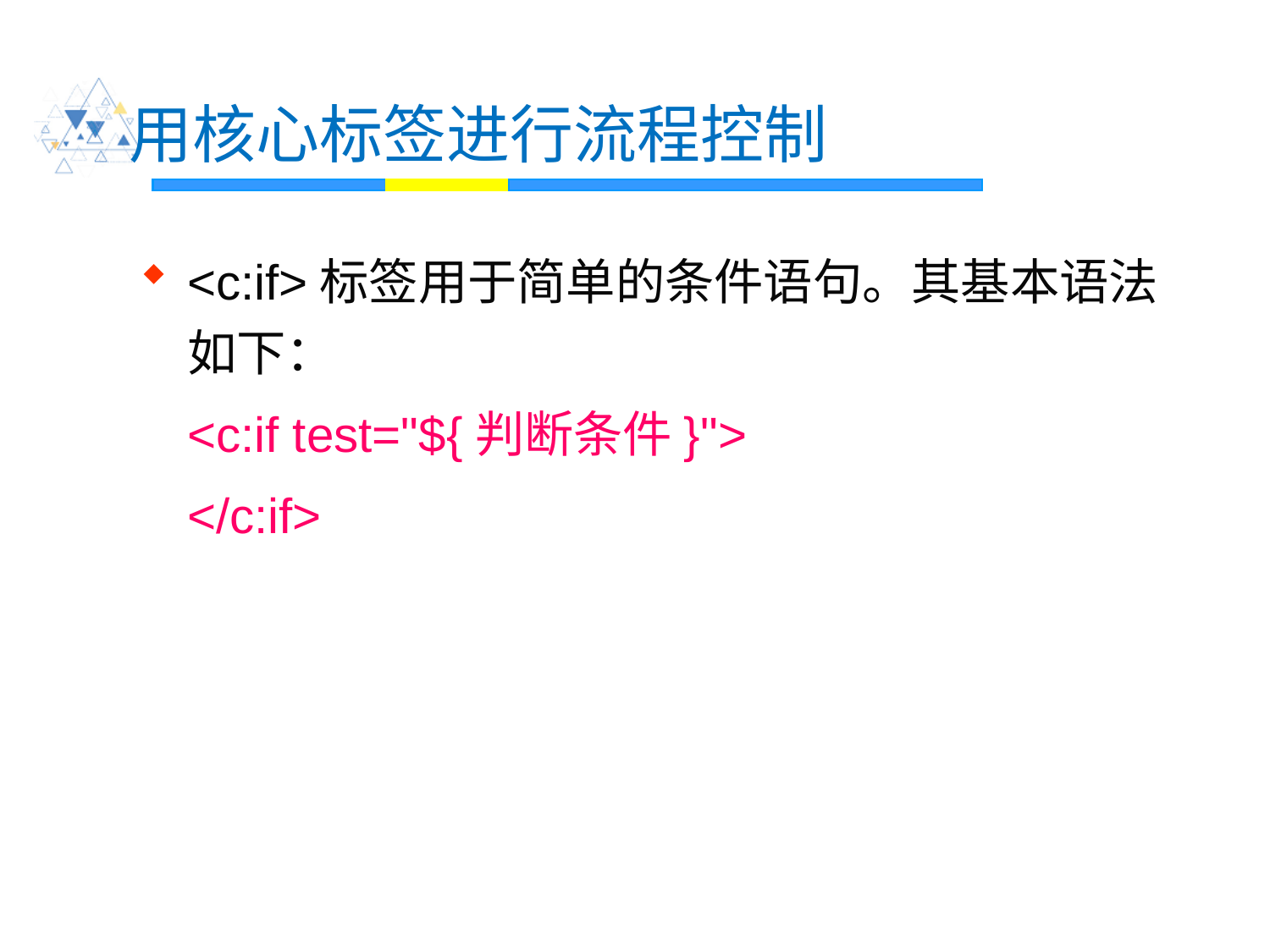

# 用核心标签进行流程控制
<c:if>标签用于简单的条件语句。其基本语法如下：
	<c:if test="${判断条件}">
	</c:if>